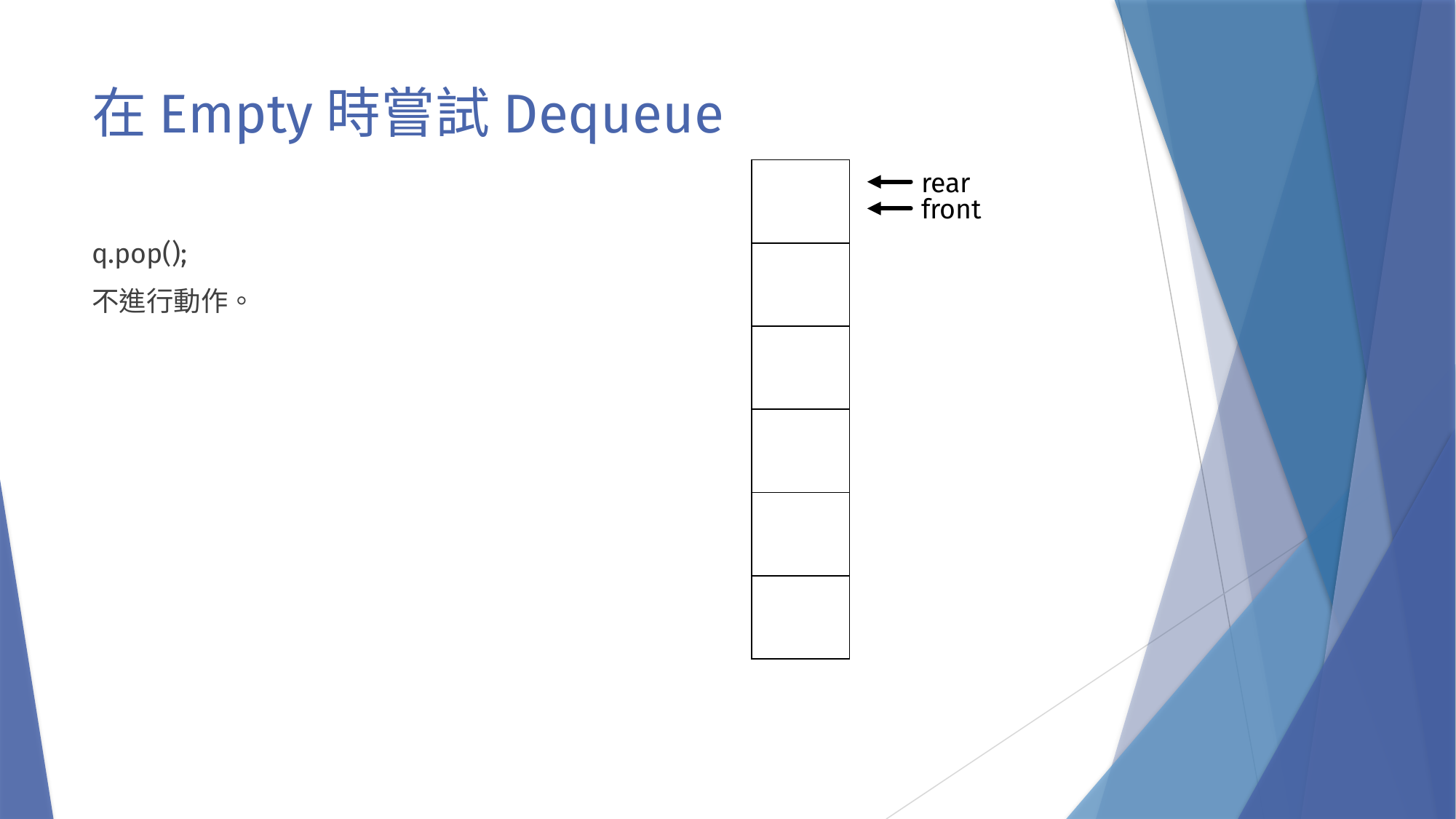

# 在Empty時嘗試Dequeue
|  |
| --- |
|  |
|  |
|  |
|  |
|  |
rear
front
q.pop();
不進行動作。